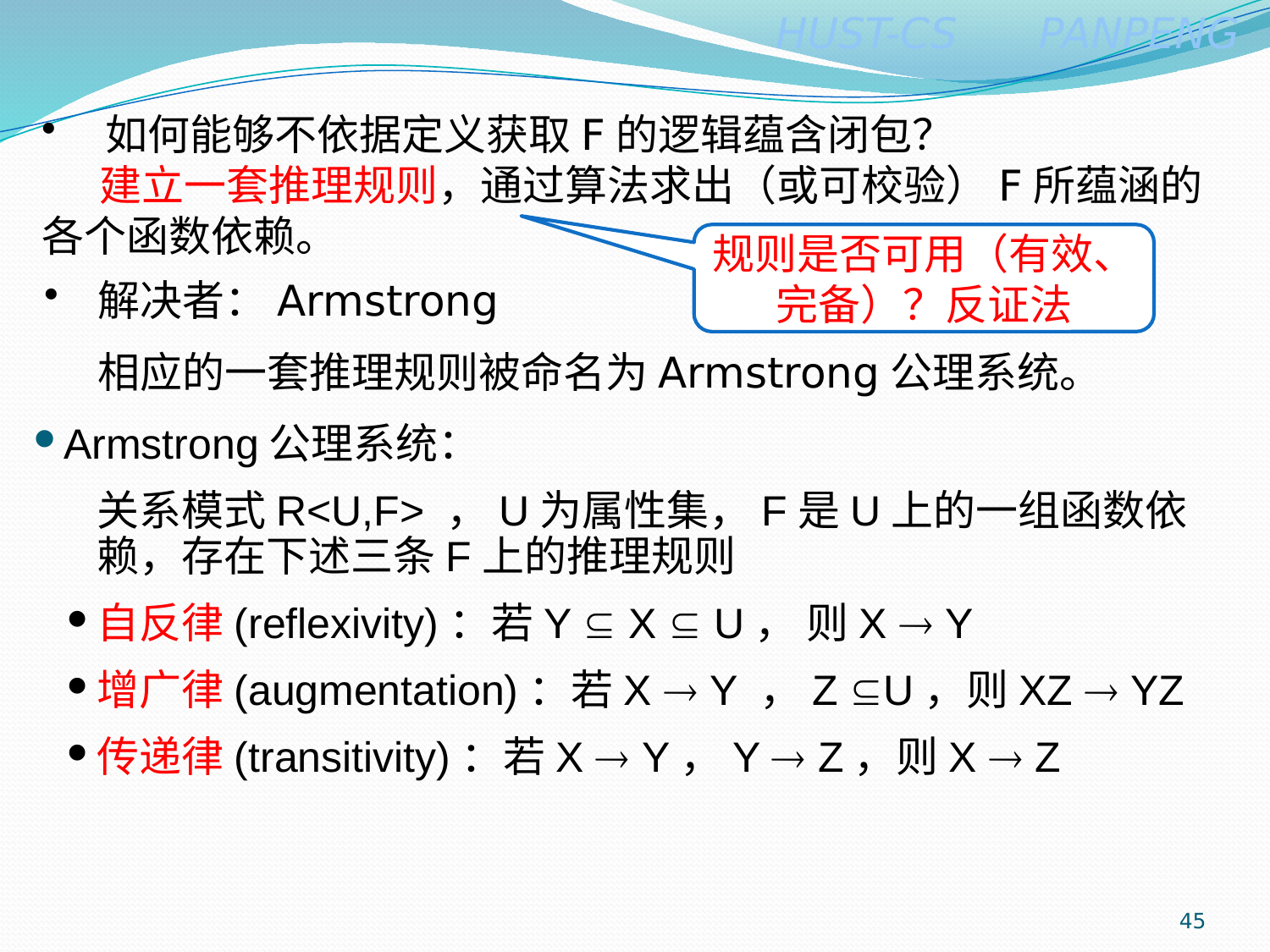

如何能够不依据定义获取F的逻辑蕴含闭包？
     建立一套推理规则，通过算法求出（或可校验）F所蕴涵的各个函数依赖。
规则是否可用（有效、完备）？反证法
解决者：Armstrong
	相应的一套推理规则被命名为Armstrong公理系统。
Armstrong公理系统：
关系模式R<U,F> ，U为属性集，F是U上的一组函数依赖，存在下述三条F上的推理规则
自反律(reflexivity)：若Y ⊆ X ⊆ U， 则X → Y
增广律(augmentation)：若X → Y ，Z ⊆U，则XZ → YZ
传递律(transitivity)：若X → Y，Y → Z，则X → Z
45